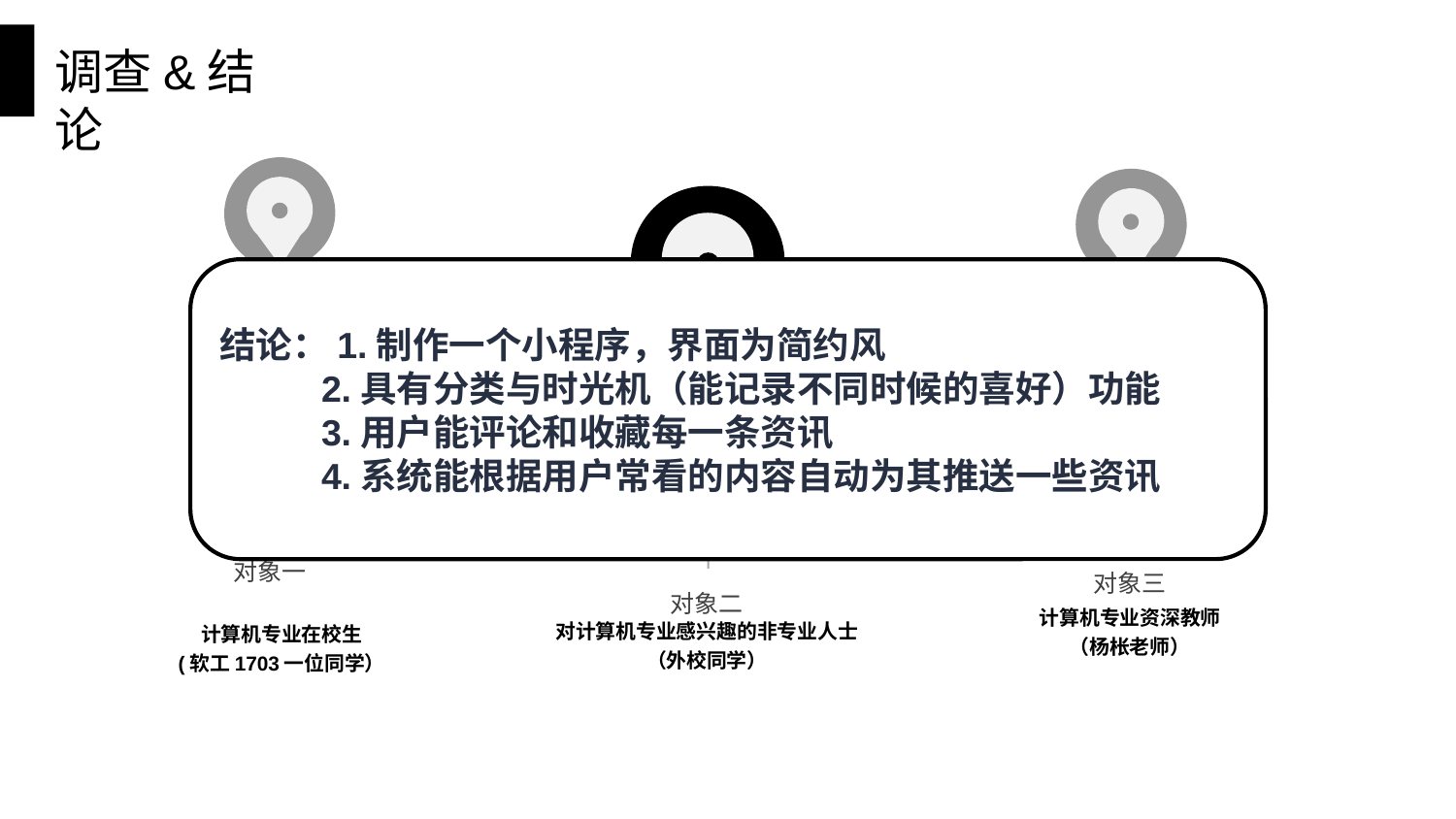

调查&结论

对象一
计算机专业在校生
(软工1703一位同学）

对象三

对象二
结论：1.制作一个小程序，界面为简约风
          2.具有分类与时光机（能记录不同时候的喜好）功能
          3.用户能评论和收藏每一条资讯
          4.系统能根据用户常看的内容自动为其推送一些资讯
计算机专业资深教师
（杨枨老师）
对计算机专业感兴趣的非专业人士
（外校同学）